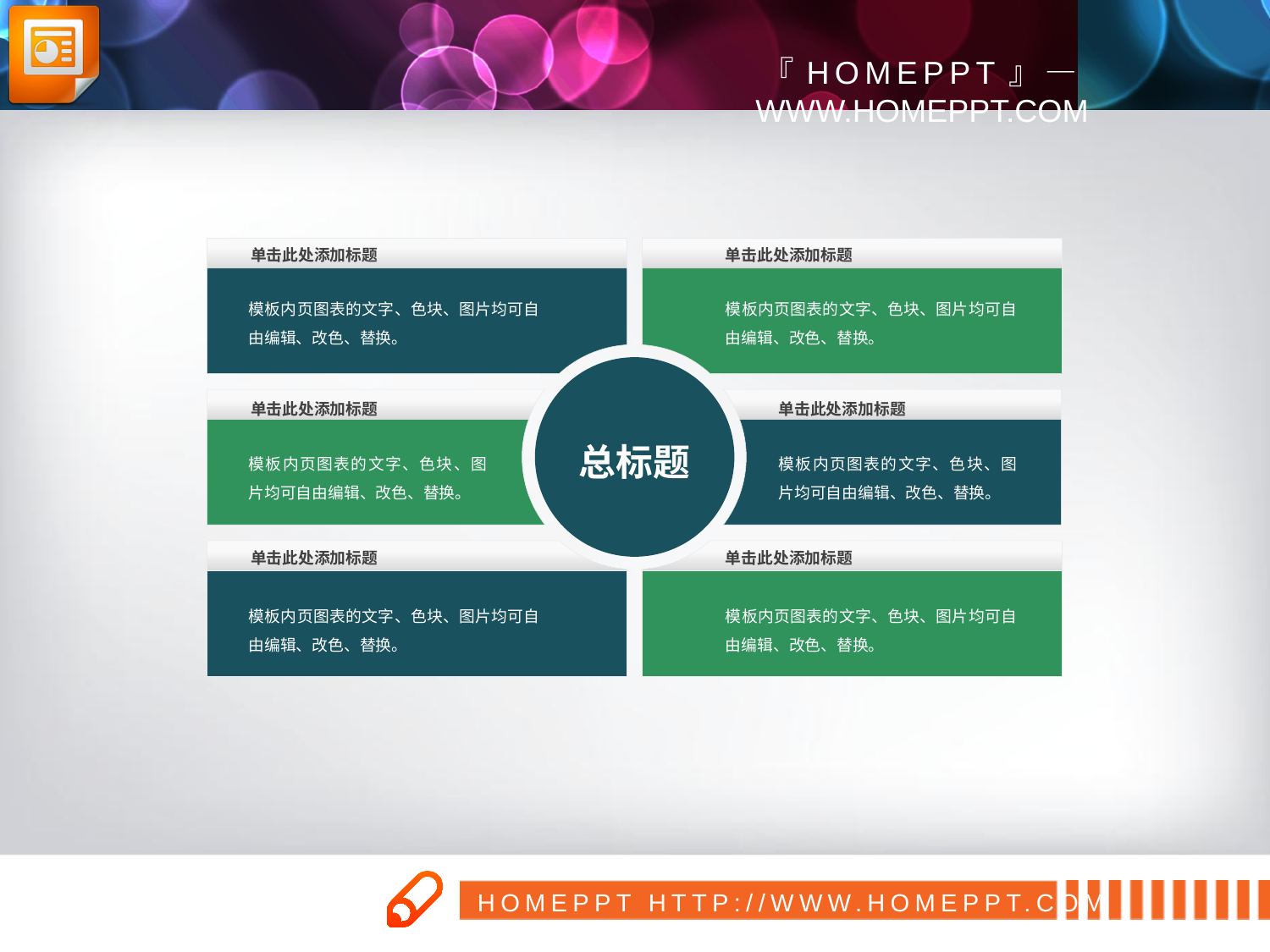

单击此处添加标题
单击此处添加标题

模板内页图表的文字、色块、图片均可自由编辑、改色、替换。
模板内页图表的文字、色块、图片均可自由编辑、改色、替换。
总标题

单击此处添加标题
单击此处添加标题

模板内页图表的文字、色块、图片均可自由编辑、改色、替换。
模板内页图表的文字、色块、图片均可自由编辑、改色、替换。

单击此处添加标题
单击此处添加标题

模板内页图表的文字、色块、图片均可自由编辑、改色、替换。
模板内页图表的文字、色块、图片均可自由编辑、改色、替换。